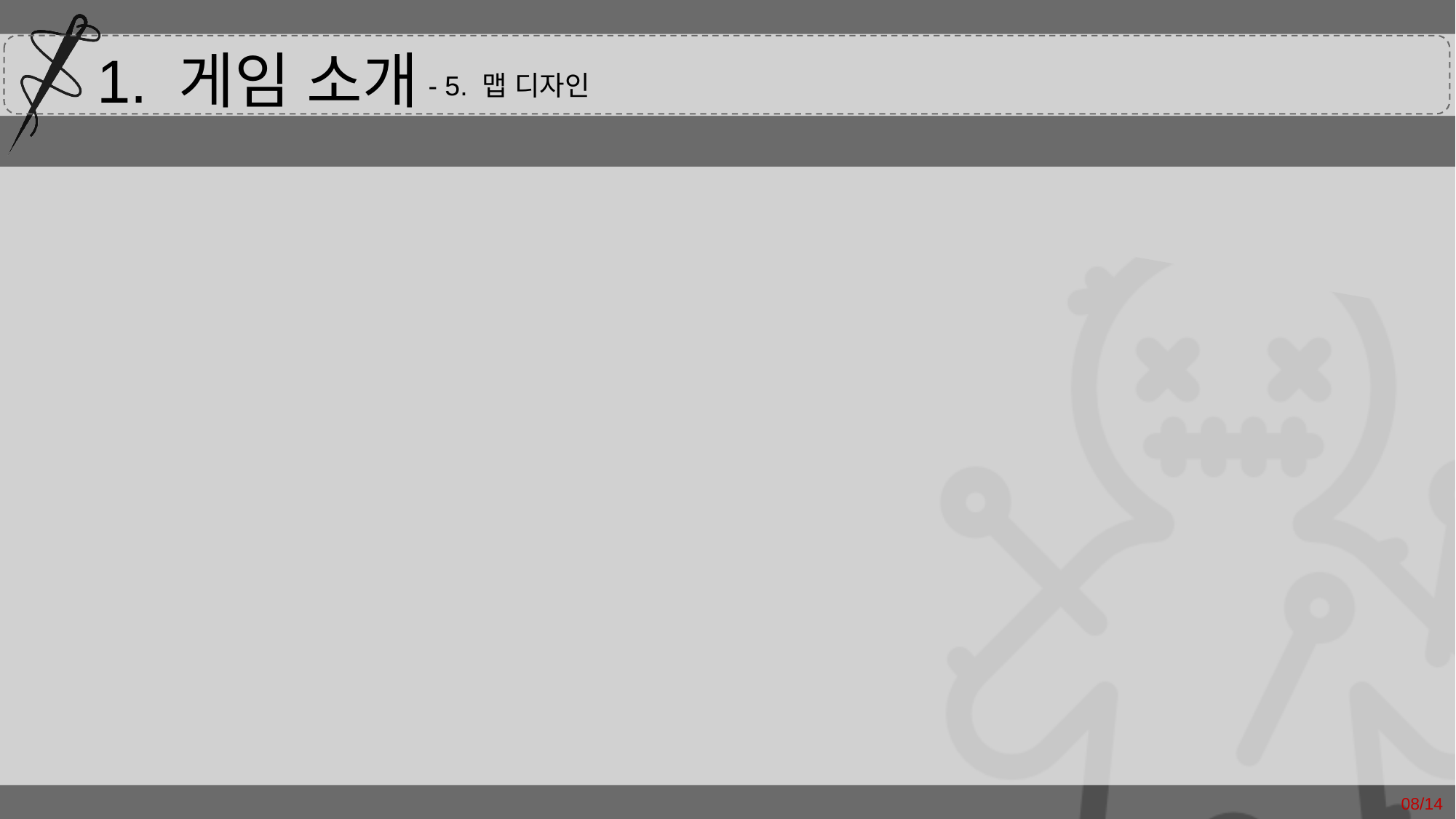

1. 게임 소개
- 5. 맵 디자인

08/14